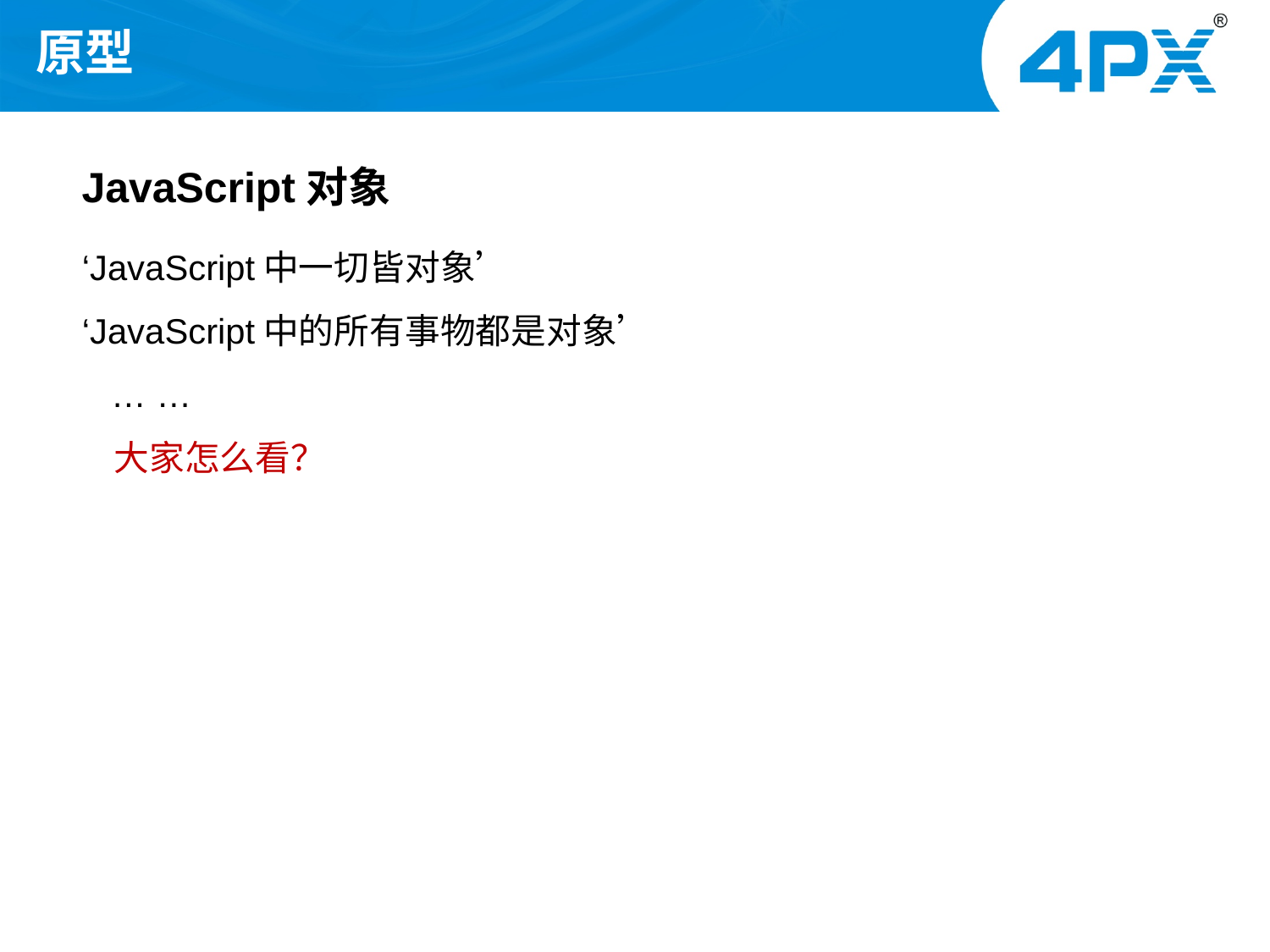

# 原型
JavaScript对象
‘JavaScript中一切皆对象’
‘JavaScript中的所有事物都是对象’
   … …
   大家怎么看？